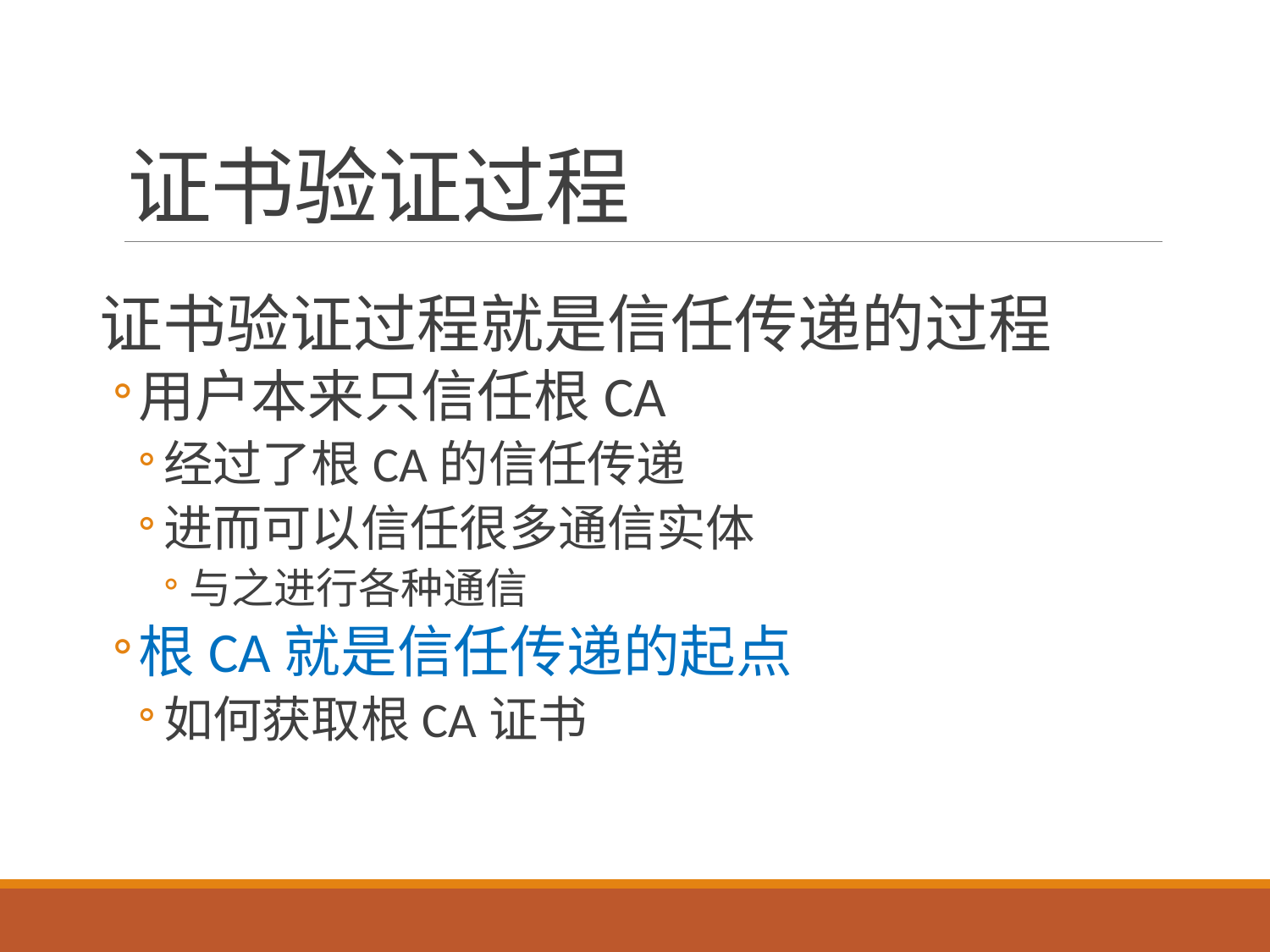

# 证书验证过程
证书验证过程就是信任传递的过程
用户本来只信任根CA
经过了根CA的信任传递
进而可以信任很多通信实体
与之进行各种通信
根CA就是信任传递的起点
如何获取根CA证书
28